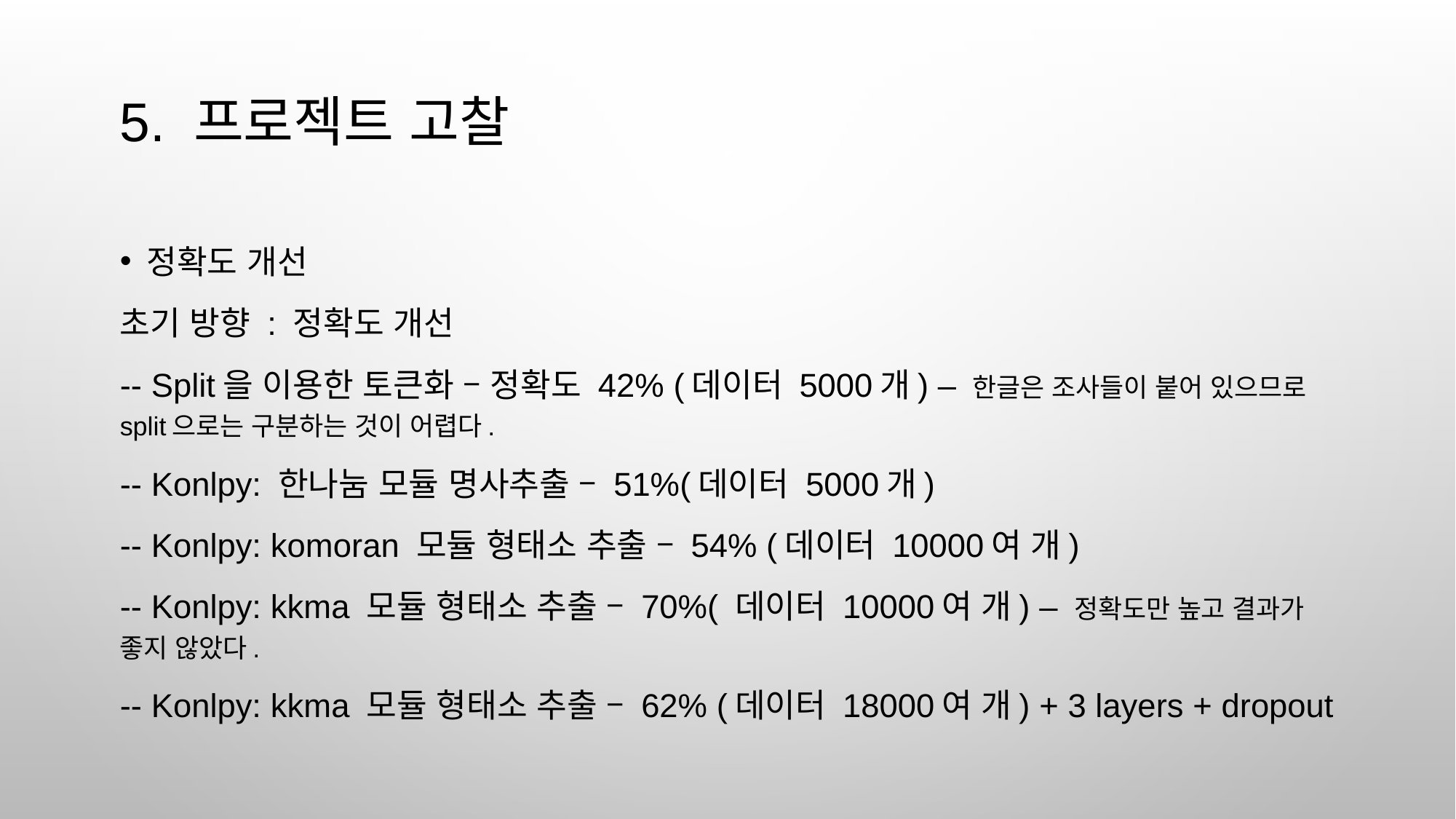

# 5. 프로젝트 고찰
정확도 개선
초기 방향 : 정확도 개선
-- Split을 이용한 토큰화 – 정확도 42% (데이터 5000개) – 한글은 조사들이 붙어 있으므로 split으로는 구분하는 것이 어렵다.
-- Konlpy: 한나눔 모듈 명사추출 – 51%(데이터 5000개)
-- Konlpy: komoran 모듈 형태소 추출 – 54% (데이터 10000여 개)
-- Konlpy: kkma 모듈 형태소 추출 – 70%( 데이터 10000여 개) – 정확도만 높고 결과가 좋지 않았다.
-- Konlpy: kkma 모듈 형태소 추출 – 62% (데이터 18000여 개) + 3 layers + dropout